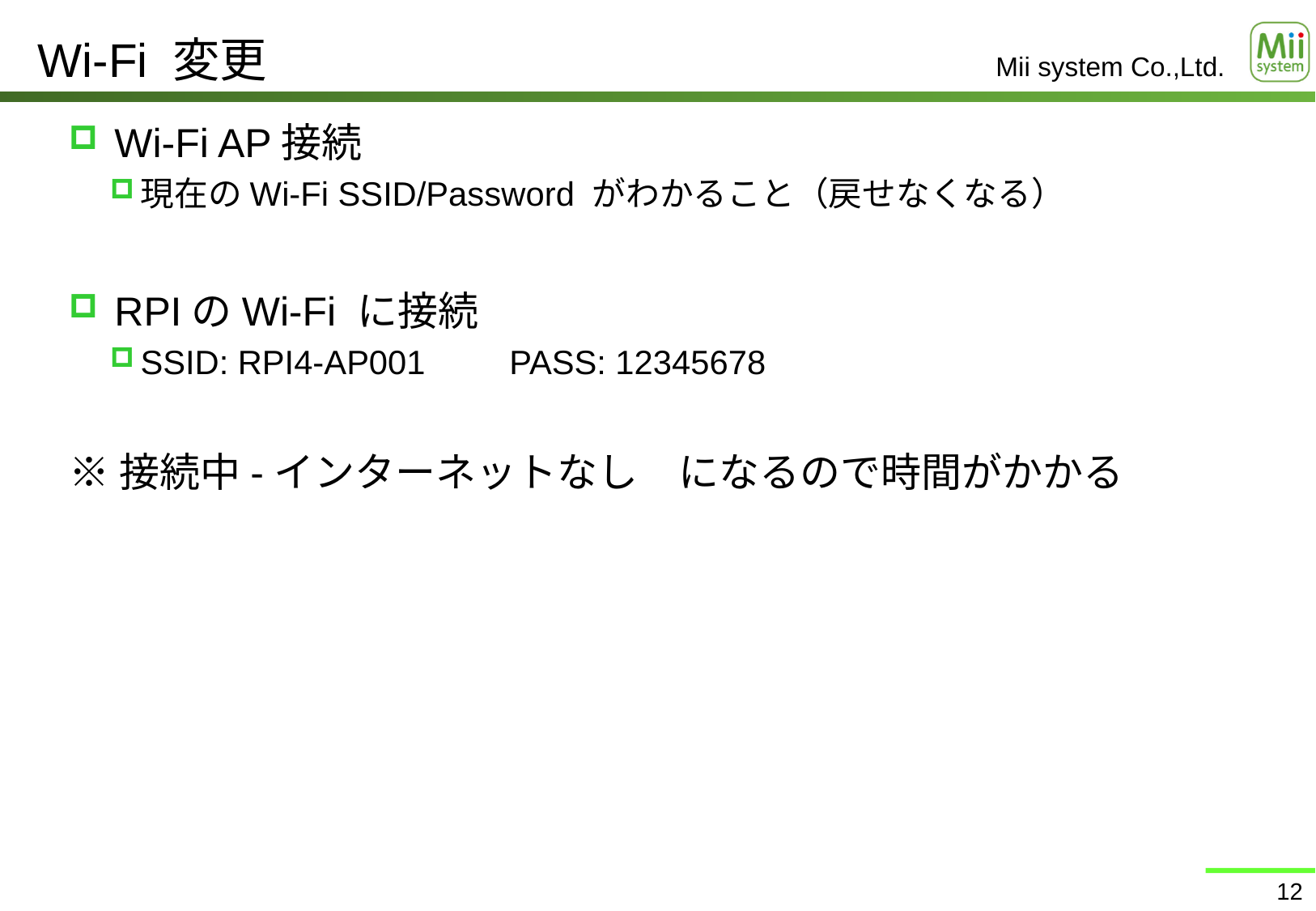

# Wi-Fi 変更
Wi-Fi AP接続
現在のWi-Fi SSID/Password がわかること（戻せなくなる）

RPIのWi-Fi に接続
SSID: RPI4-AP001　　PASS: 12345678

※接続中-インターネットなし　になるので時間がかかる

12